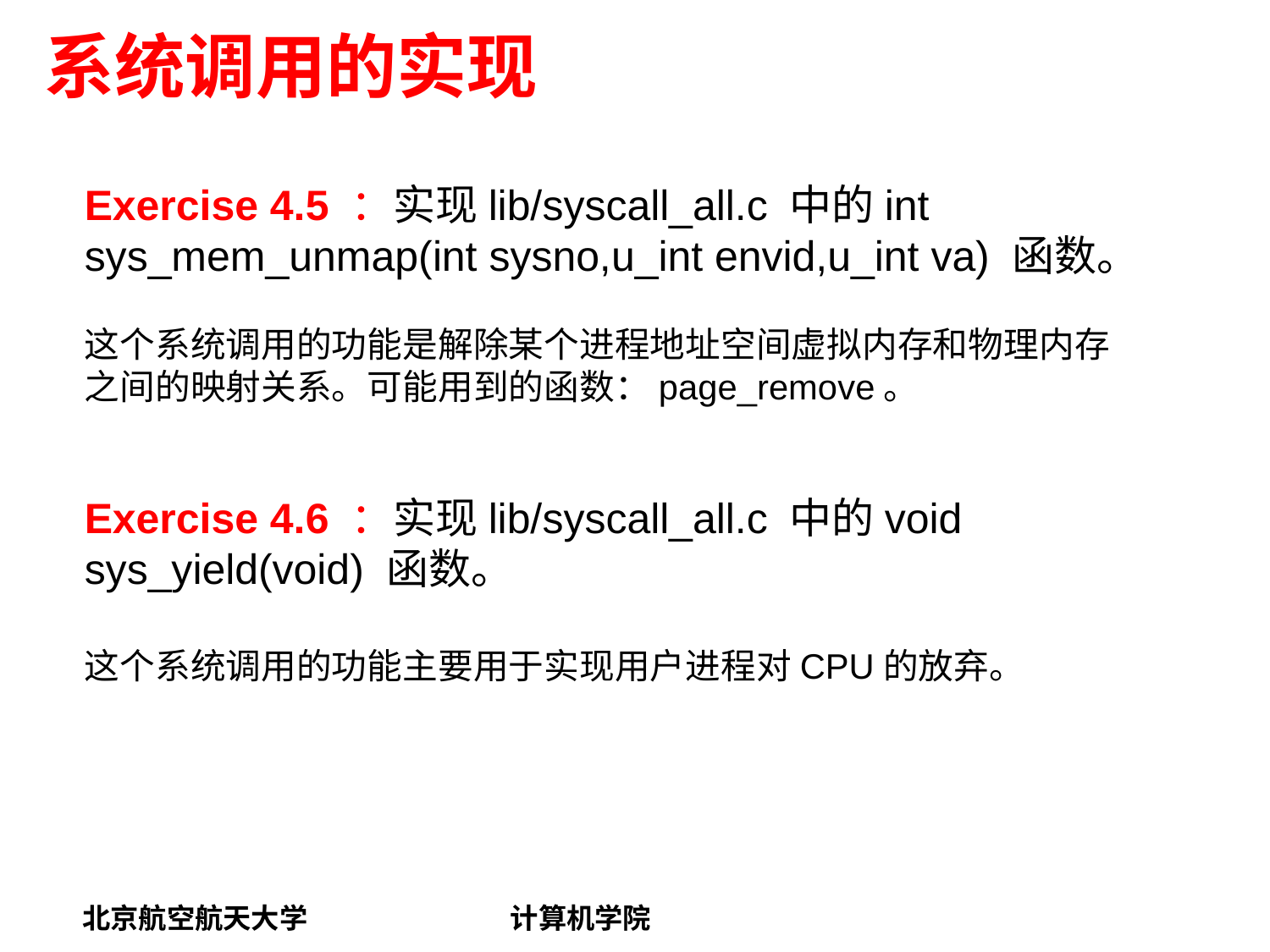

# 系统调用的实现

Exercise 4.5 ：实现lib/syscall_all.c 中的int sys_mem_unmap(int sysno,u_int envid,u_int va) 函数。

这个系统调用的功能是解除某个进程地址空间虚拟内存和物理内存之间的映射关系。可能用到的函数：page_remove。

Exercise 4.6 ：实现lib/syscall_all.c 中的void sys_yield(void) 函数。

这个系统调用的功能主要用于实现用户进程对CPU的放弃。